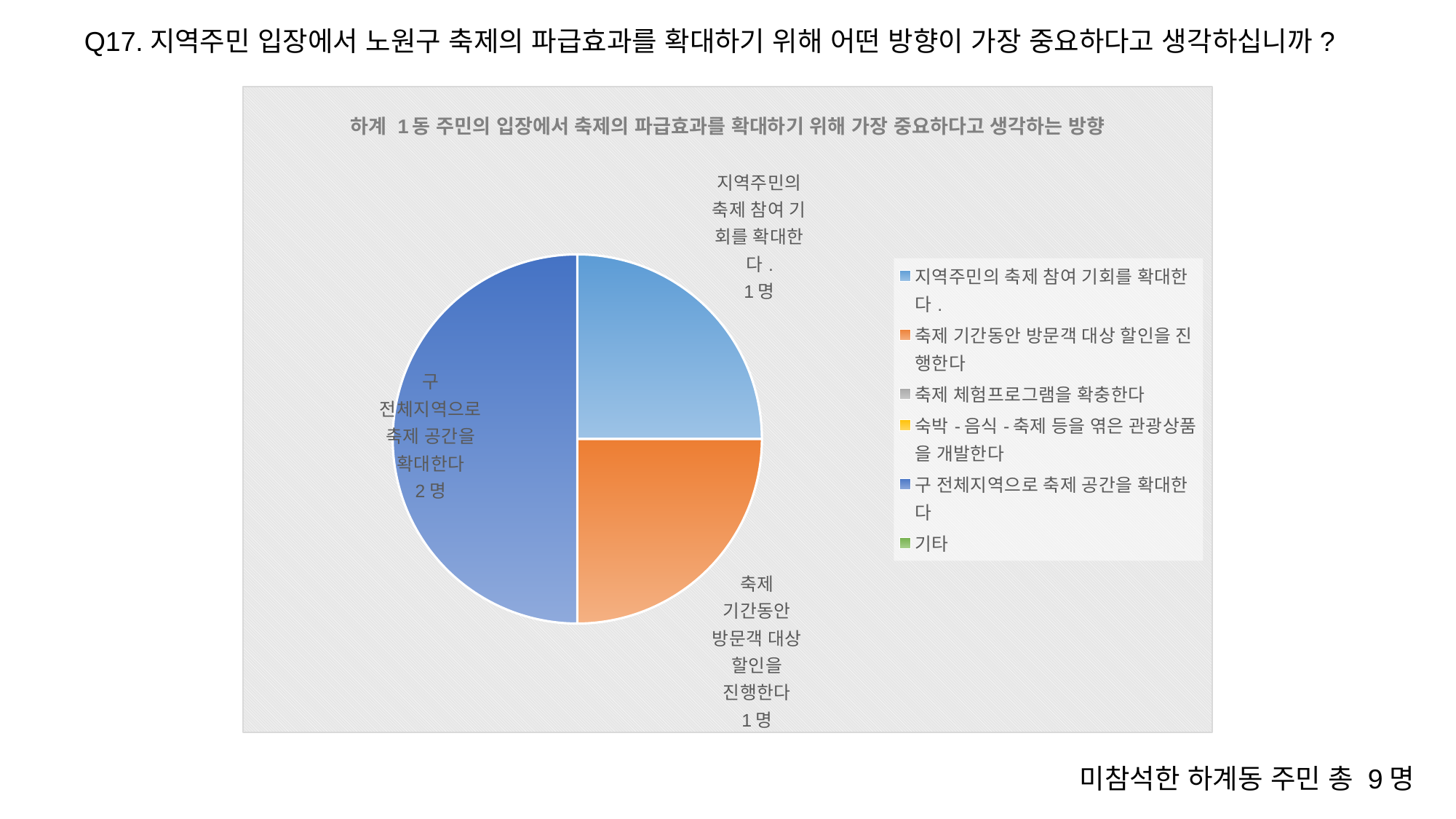

Q17.지역주민 입장에서 노원구 축제의 파급효과를 확대하기 위해 어떤 방향이 가장 중요하다고 생각하십니까?

### Chart: 하계 1동 주민의 입장에서 축제의 파급효과를 확대하기 위해 가장 중요하다고 생각하는 방향

| Category | 열1 |
|---|---|
| 지역주민의 축제 참여 기회를 확대한다. | 1.0 |
| 축제 기간동안 방문객 대상 할인을 진행한다 | 1.0 |
| 축제 체험프로그램을 확충한다 | None |
| 숙박-음식-축제 등을 엮은 관광상품을 개발한다 | None |
| 구 전체지역으로 축제 공간을 확대한다 | 2.0 |
| 기타 | None |
미참석한 하계동 주민 총 9명